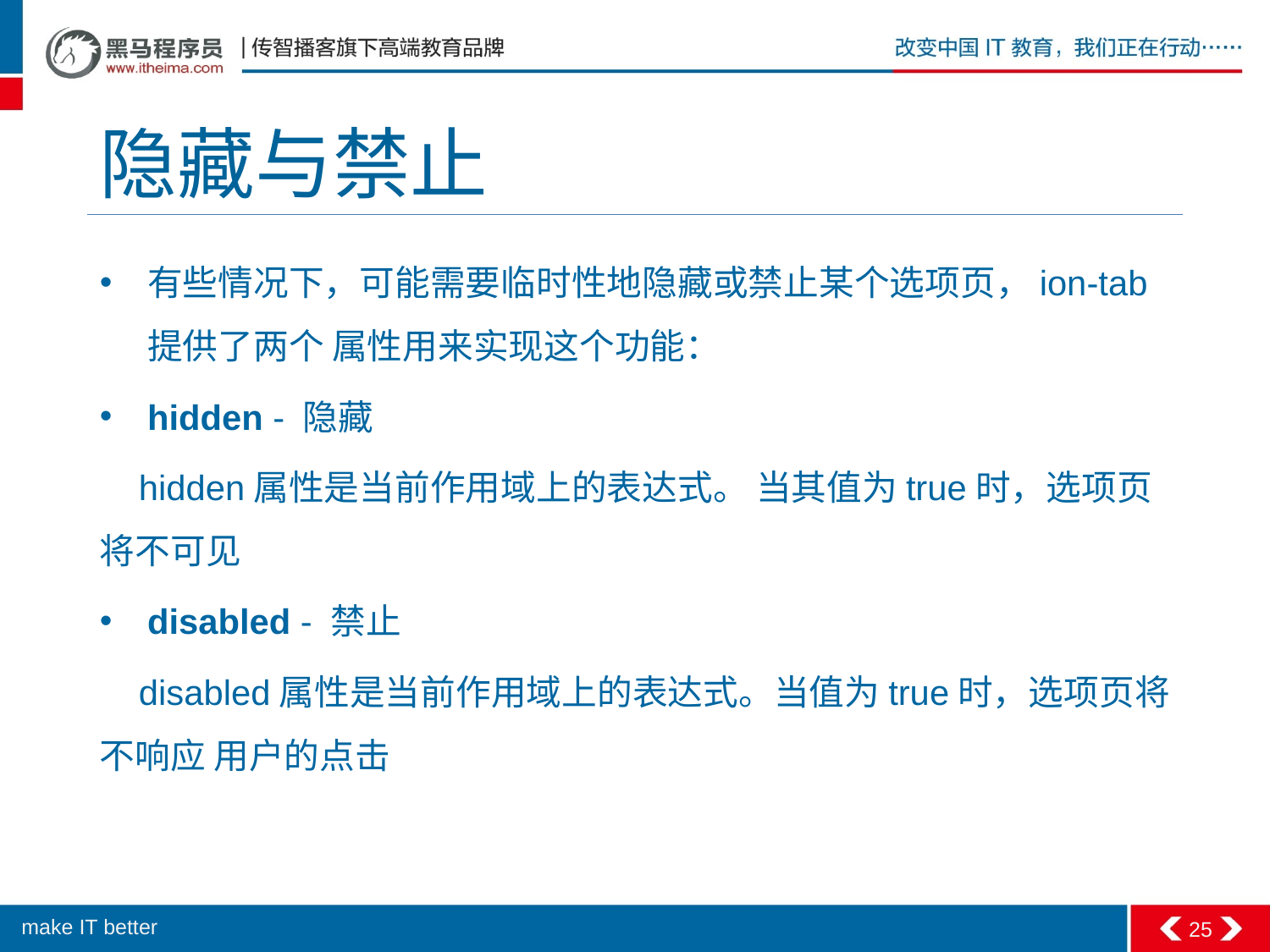

# 隐藏与禁止
有些情况下，可能需要临时性地隐藏或禁止某个选项页，ion-tab提供了两个 属性用来实现这个功能：
hidden - 隐藏
    hidden属性是当前作用域上的表达式。 当其值为true时，选项页将不可见
disabled - 禁止
    disabled属性是当前作用域上的表达式。当值为true时，选项页将不响应 用户的点击

25

make IT better